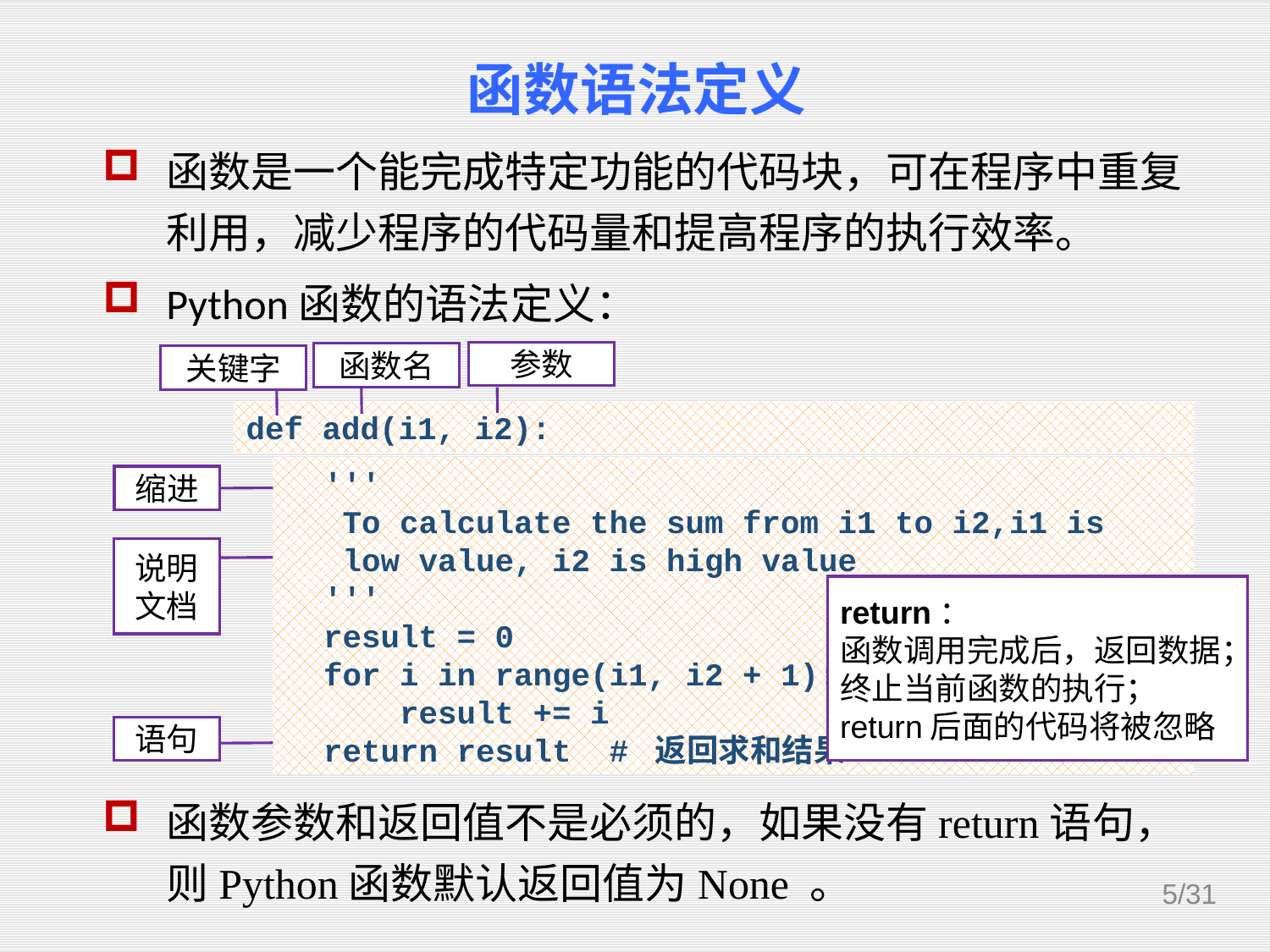

函数语法定义
函数是一个能完成特定功能的代码块，可在程序中重复利用，减少程序的代码量和提高程序的执行效率。
Python函数的语法定义：
参数
函数名
关键字
def add(i1, i2):
  '''
   To calculate the sum from i1 to i2,i1 is
   low value, i2 is high value
  '''
  result = 0
  for i in range(i1, i2 + 1):
      result += i
  return result  # 返回求和结果
缩进
说明文档
语句
return：
函数调用完成后，返回数据；
终止当前函数的执行；
return后面的代码将被忽略
函数参数和返回值不是必须的，如果没有return语句，则Python函数默认返回值为None 。